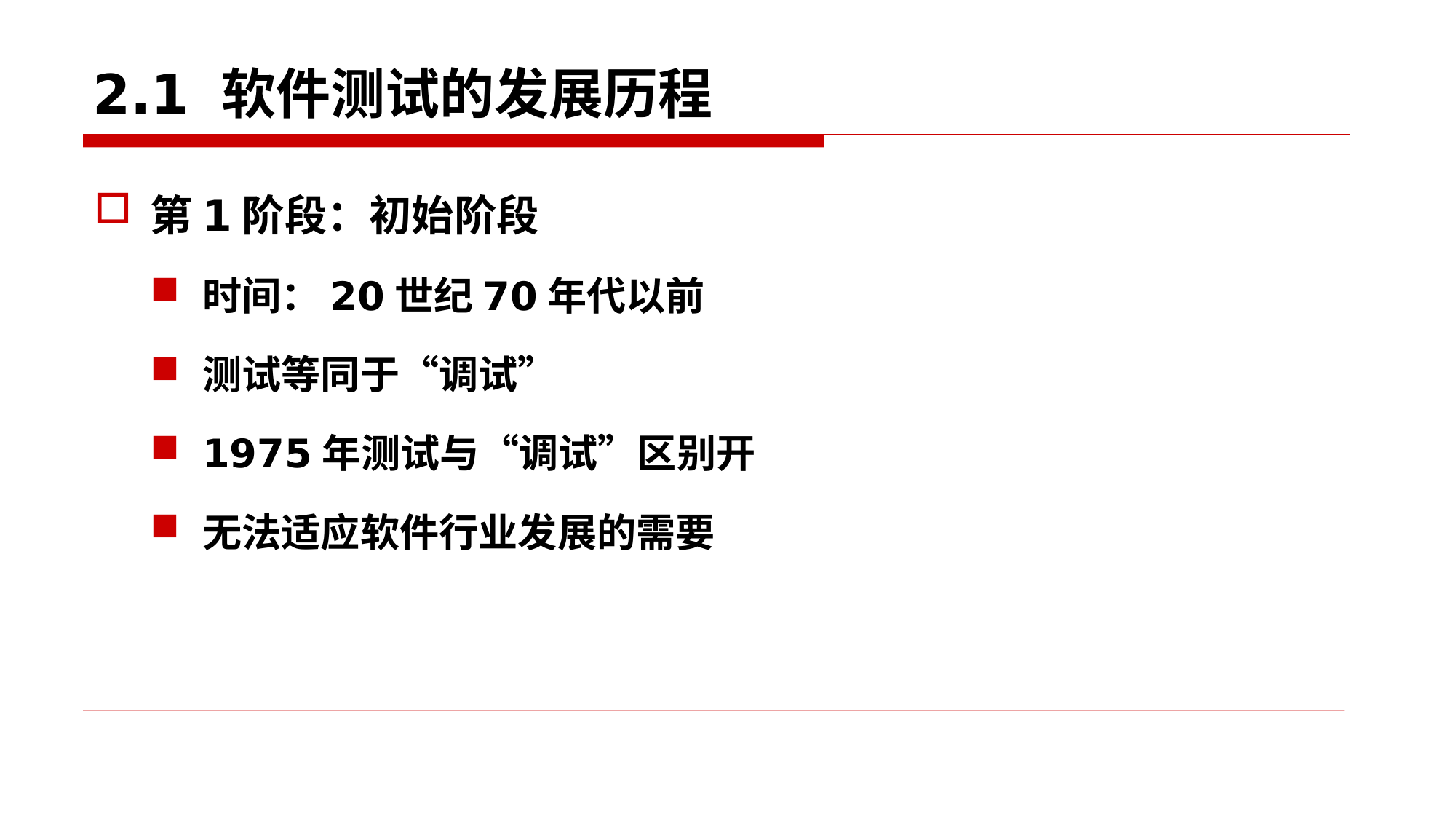

# 2.1 软件测试的发展历程
第1阶段：初始阶段
时间：20世纪70年代以前
测试等同于“调试”
1975年测试与“调试”区别开
无法适应软件行业发展的需要

4